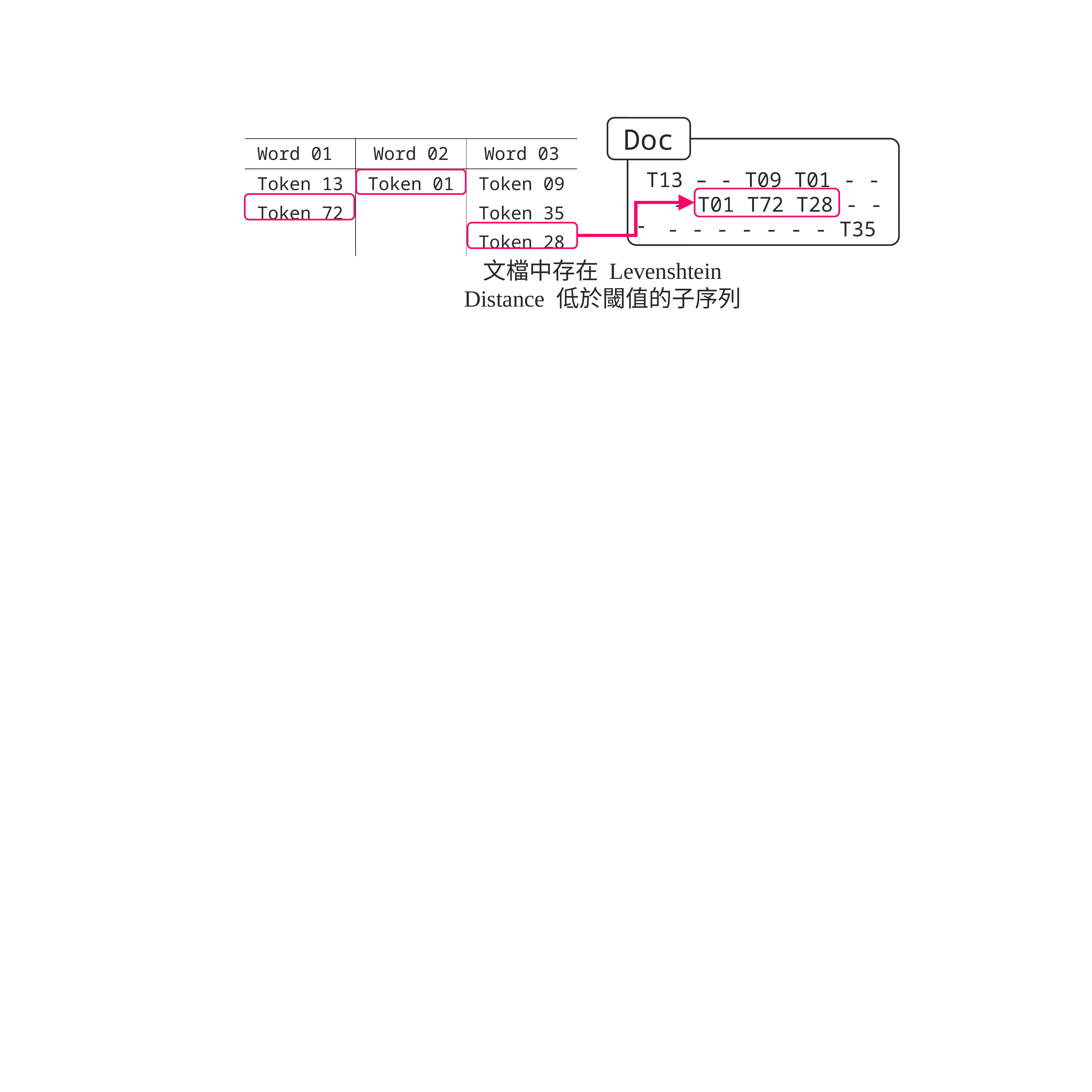

Doc
| Word 01 | Word 02 | Word 03 |
| --- | --- | --- |
| Token 13 | Token 01 | Token 09 |
| Token 72 |  | Token 35 |
|  |  | Token 28 |

T13 – - T09 T01 - -
- T01 T72 T28 - -
- - - - - - - T35

文檔中存在 Levenshtein Distance 低於閾值的子序列